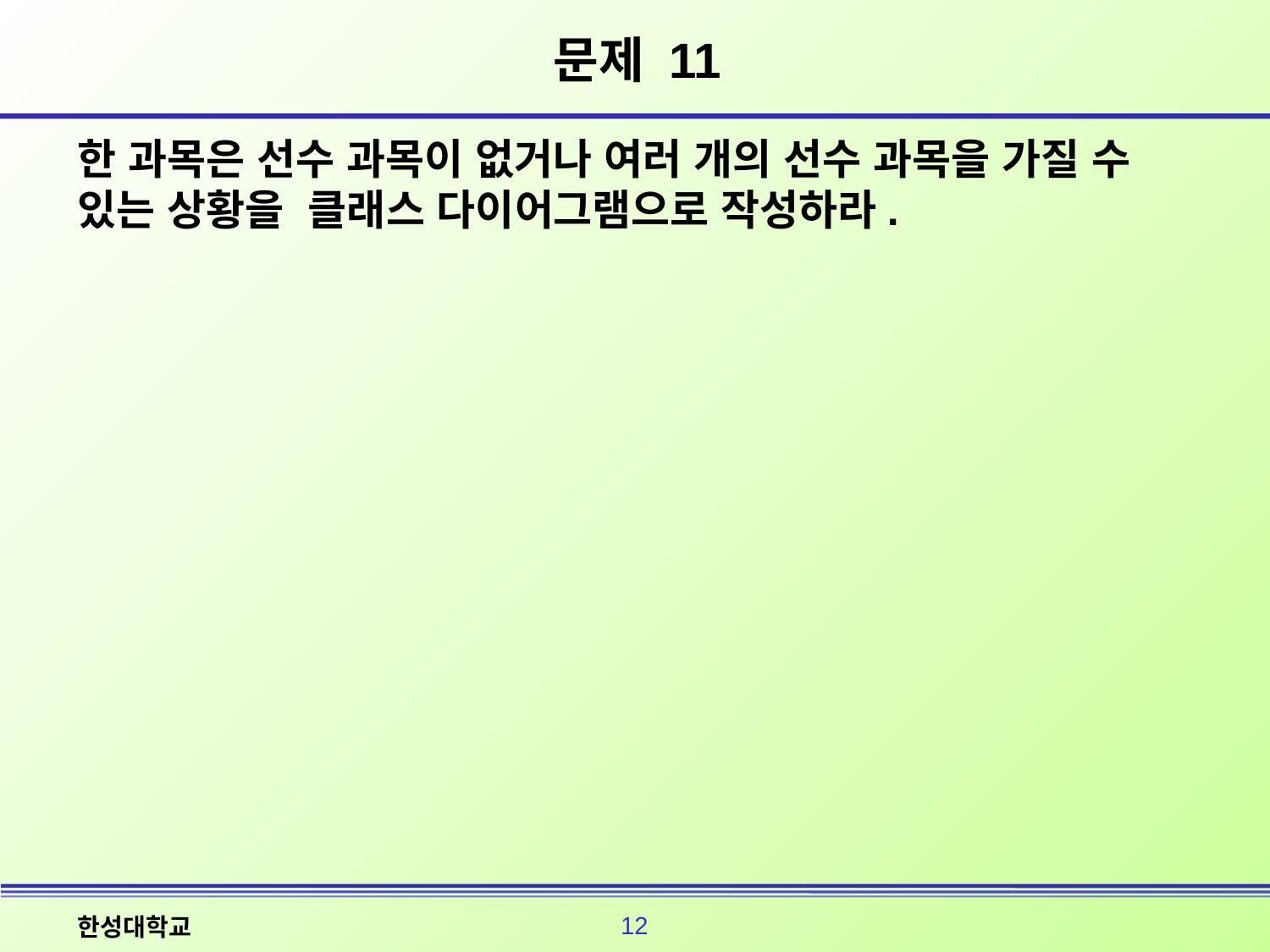

# 문제 11
한 과목은 선수 과목이 없거나 여러 개의 선수 과목을 가질 수 있는 상황을  클래스 다이어그램으로 작성하라.